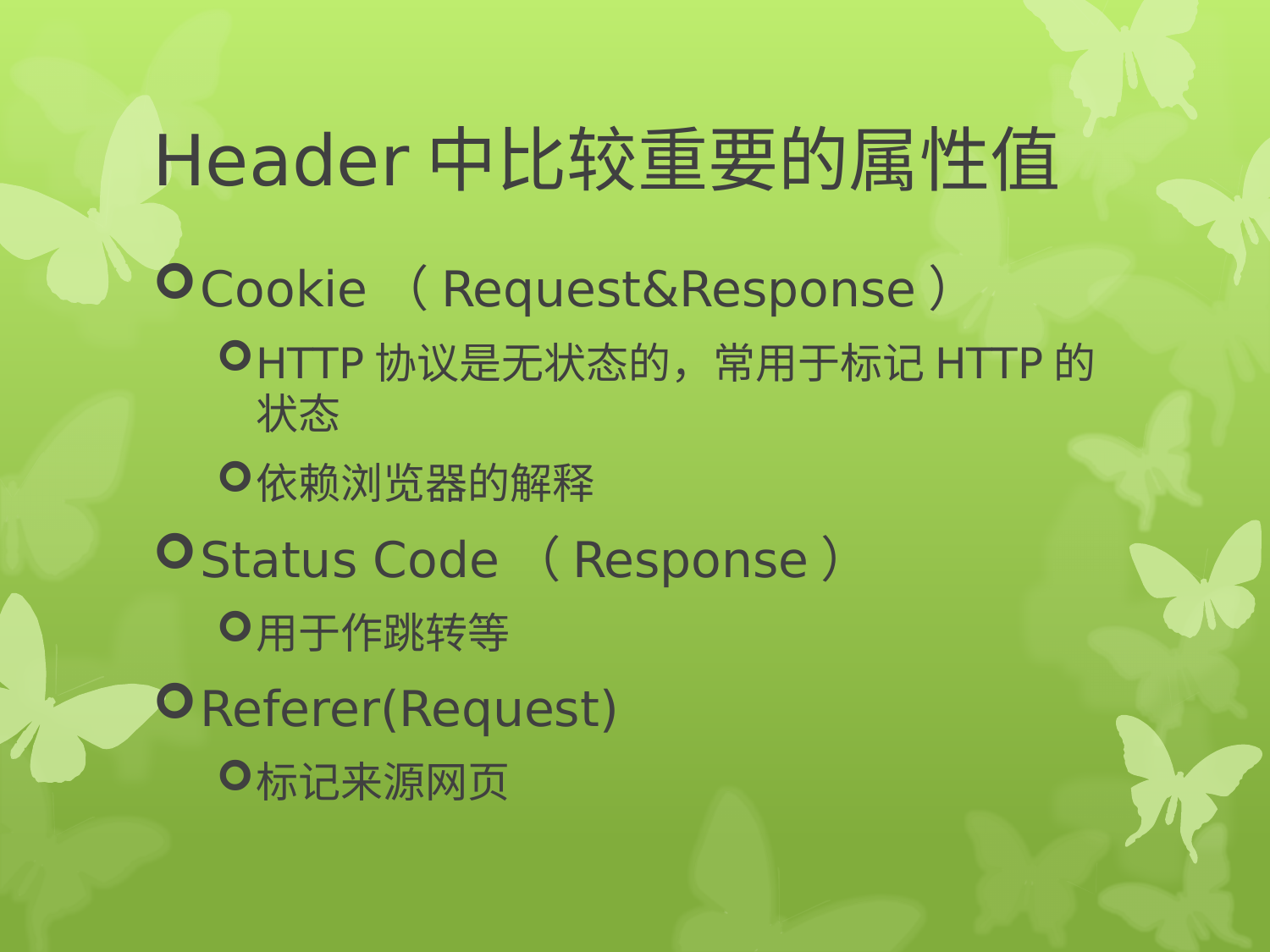

# Header中比较重要的属性值
Cookie（Request&Response）
HTTP协议是无状态的，常用于标记HTTP的状态
依赖浏览器的解释
Status Code（Response）
用于作跳转等
Referer(Request)
标记来源网页